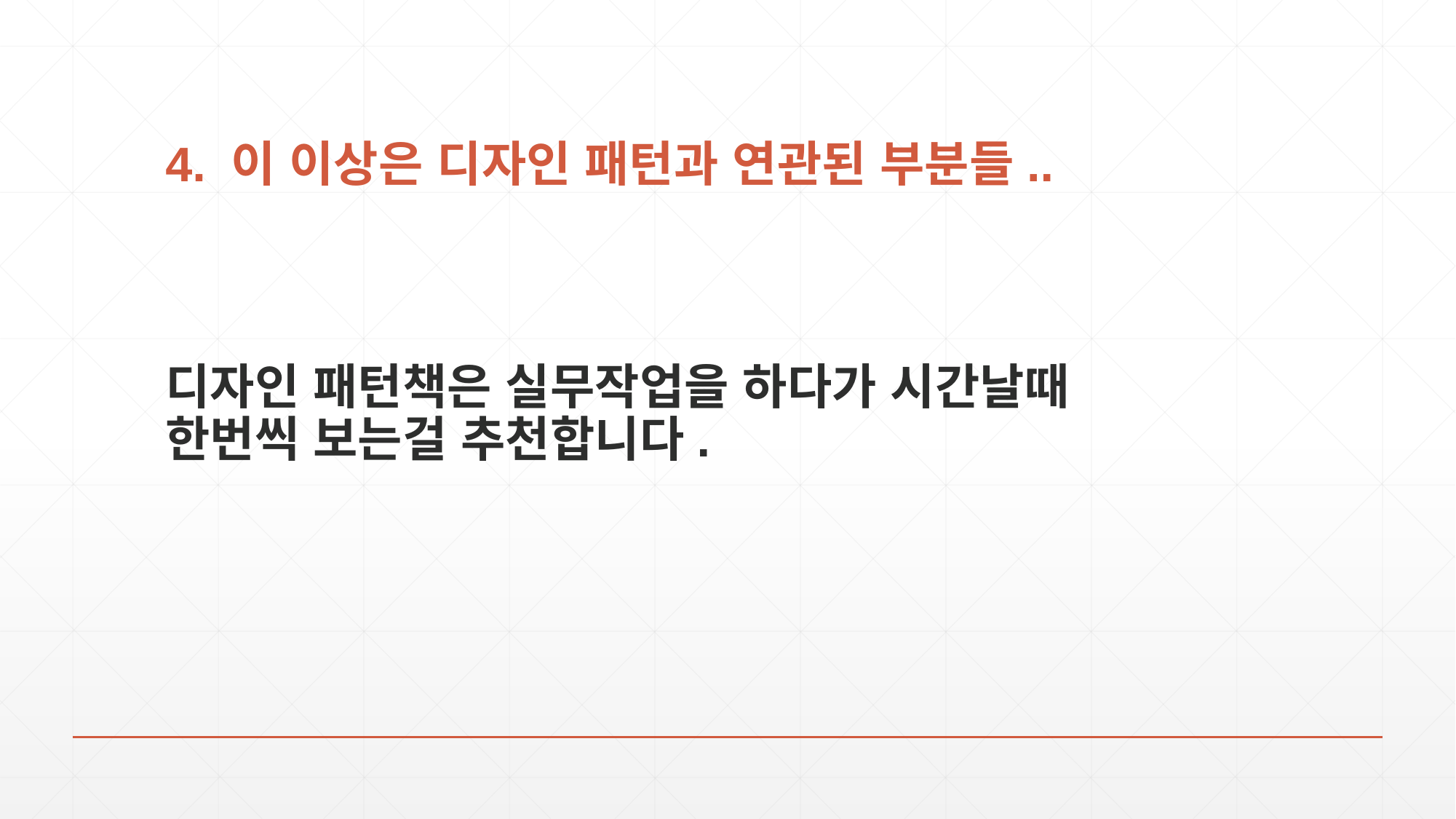

# 4. 이 이상은 디자인 패턴과 연관된 부분들..
디자인 패턴책은 실무작업을 하다가 시간날때
한번씩 보는걸 추천합니다.